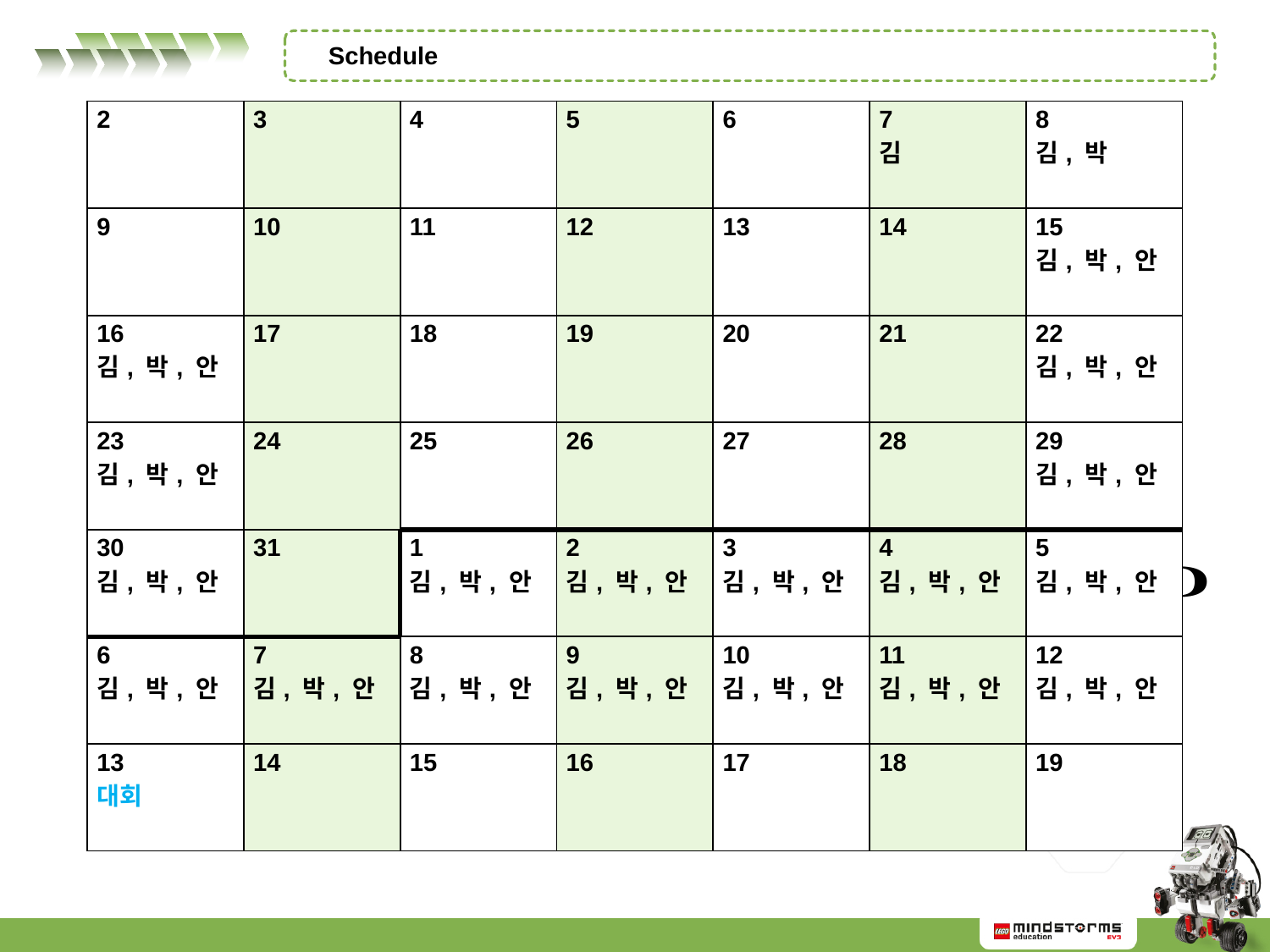

# Schedule
| 2 | 3 | 4 | 5 | 6 | 7 김 | 8 김, 박 |
| --- | --- | --- | --- | --- | --- | --- |
| 9 | 10 | 11 | 12 | 13 | 14 | 15 김, 박, 안 |
| 16 김, 박, 안 | 17 | 18 | 19 | 20 | 21 | 22 김, 박, 안 |
| 23 김, 박, 안 | 24 | 25 | 26 | 27 | 28 | 29 김, 박, 안 |
| 30 김, 박, 안 | 31 | 1 김, 박, 안 | 2 김, 박, 안 | 3 김, 박, 안 | 4 김, 박, 안 | 5 김, 박, 안 |
| 6 김, 박, 안 | 7 김, 박, 안 | 8 김, 박, 안 | 9 김, 박, 안 | 10 김, 박, 안 | 11 김, 박, 안 | 12 김, 박, 안 |
| 13 대회 | 14 | 15 | 16 | 17 | 18 | 19 |